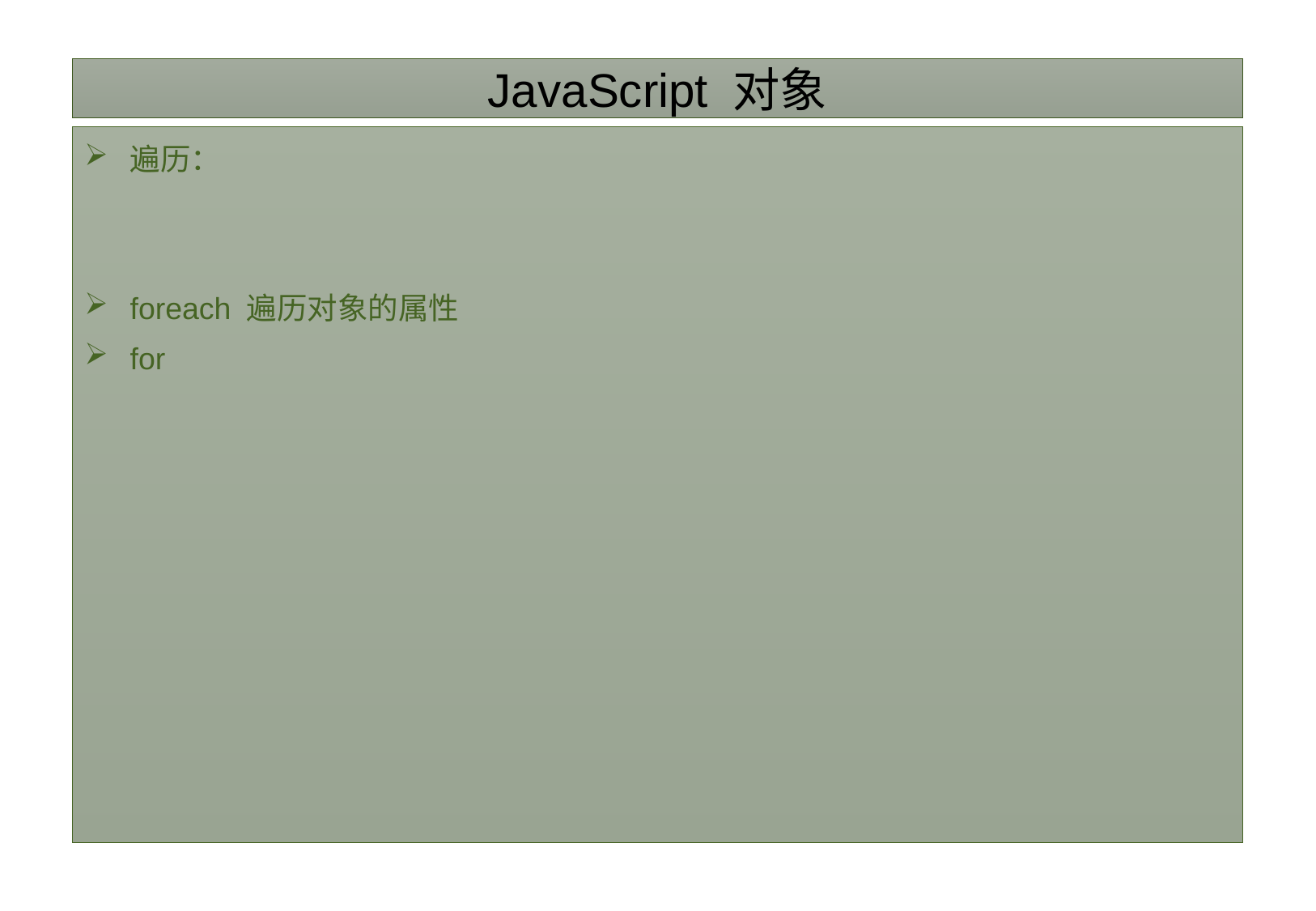

# JavaScript 对象
遍历：

foreach 遍历对象的属性
for